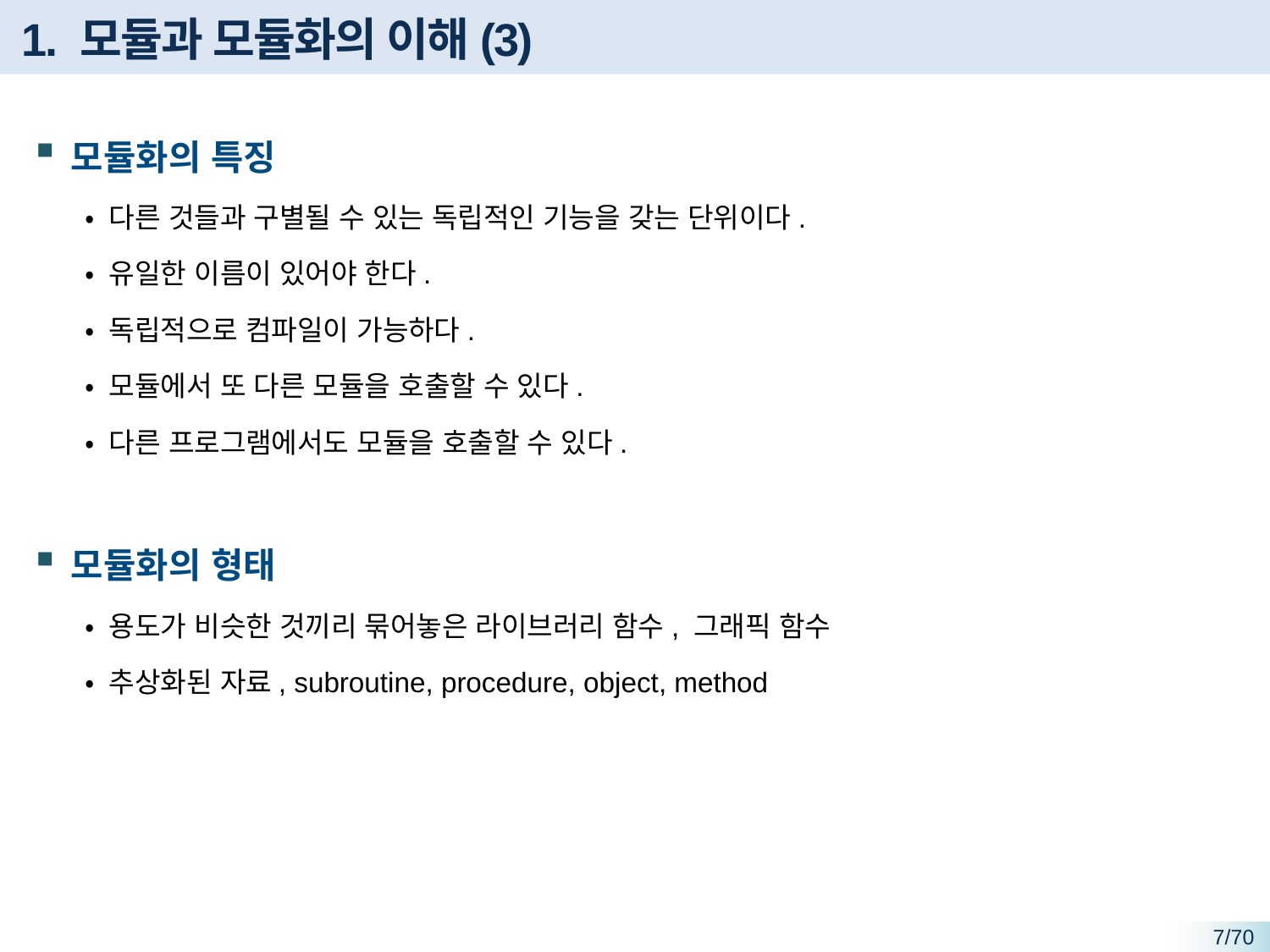

# 1. 모듈과 모듈화의 이해(3)
모듈화의 특징
• 다른 것들과 구별될 수 있는 독립적인 기능을 갖는 단위이다.
• 유일한 이름이 있어야 한다.
• 독립적으로 컴파일이 가능하다.
• 모듈에서 또 다른 모듈을 호출할 수 있다.
• 다른 프로그램에서도 모듈을 호출할 수 있다.

모듈화의 형태
• 용도가 비슷한 것끼리 묶어놓은 라이브러리 함수, 그래픽 함수
• 추상화된 자료, subroutine, procedure, object, method